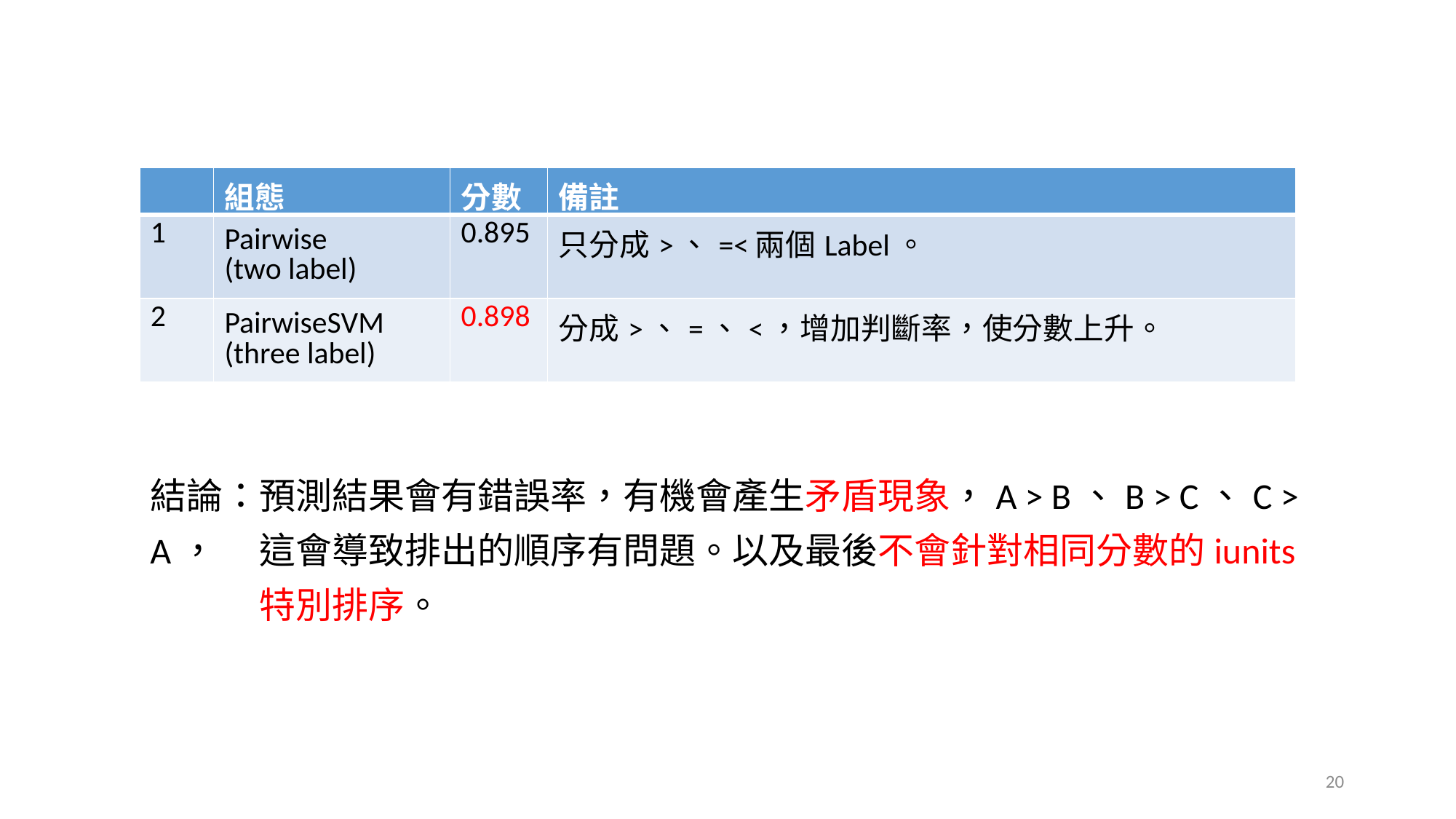

|  | 組態 | 分數 | 備註 |
| --- | --- | --- | --- |
| 1 | Pairwise (two label) | 0.895 | 只分成>、=<兩個Label。 |
| 2 | PairwiseSVM (three label) | 0.898 | 分成>、=、<，增加判斷率，使分數上升。 |
結論：預測結果會有錯誤率，有機會產生矛盾現象，A > B、B > C、C > A，	這會導致排出的順序有問題。以及最後不會針對相同分數的iunits	特別排序。
20